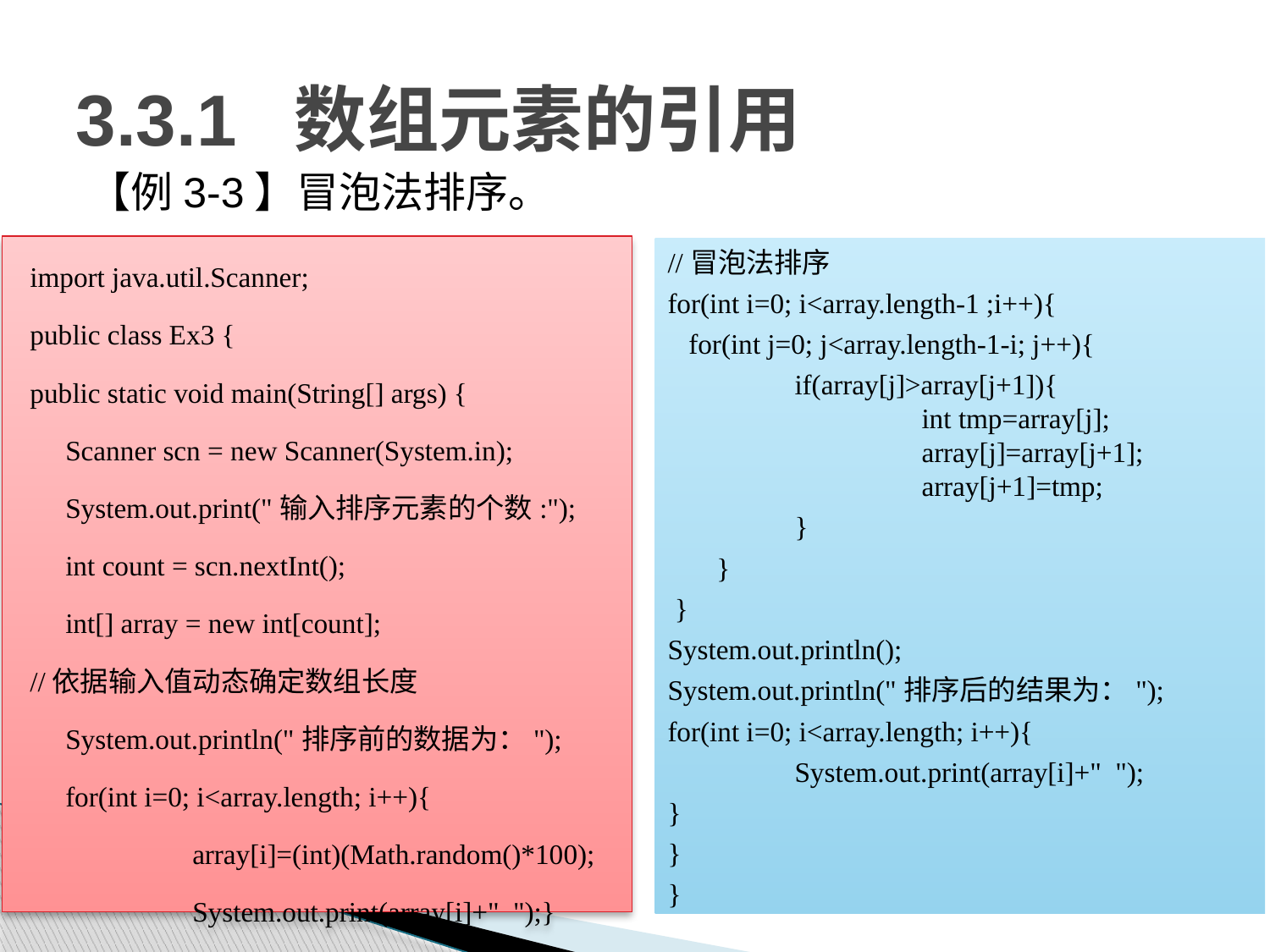

# 3.3.1  数组元素的引用
【例3-3】冒泡法排序。

import java.util.Scanner;
public class Ex3 {
public static void main(String[] args) {
	Scanner scn = new Scanner(System.in);
	System.out.print("输入排序元素的个数:");
	int count = scn.nextInt();
	int[] array = new int[count];
//依据输入值动态确定数组长度
	System.out.println("排序前的数据为：");
	for(int i=0; i<array.length; i++){
		array[i]=(int)(Math.random()*100);
		System.out.print(array[i]+"  ");}

//冒泡法排序
for(int i=0; i<array.length-1 ;i++){
   for(int j=0; j<array.length-1-i; j++){
 	if(array[j]>array[j+1]){			int tmp=array[j];			array[j]=array[j+1];			array[j+1]=tmp;
	}
       }
 }
System.out.println();
System.out.println("排序后的结果为：");
for(int i=0; i<array.length; i++){
	System.out.print(array[i]+"  ");
}
}
}